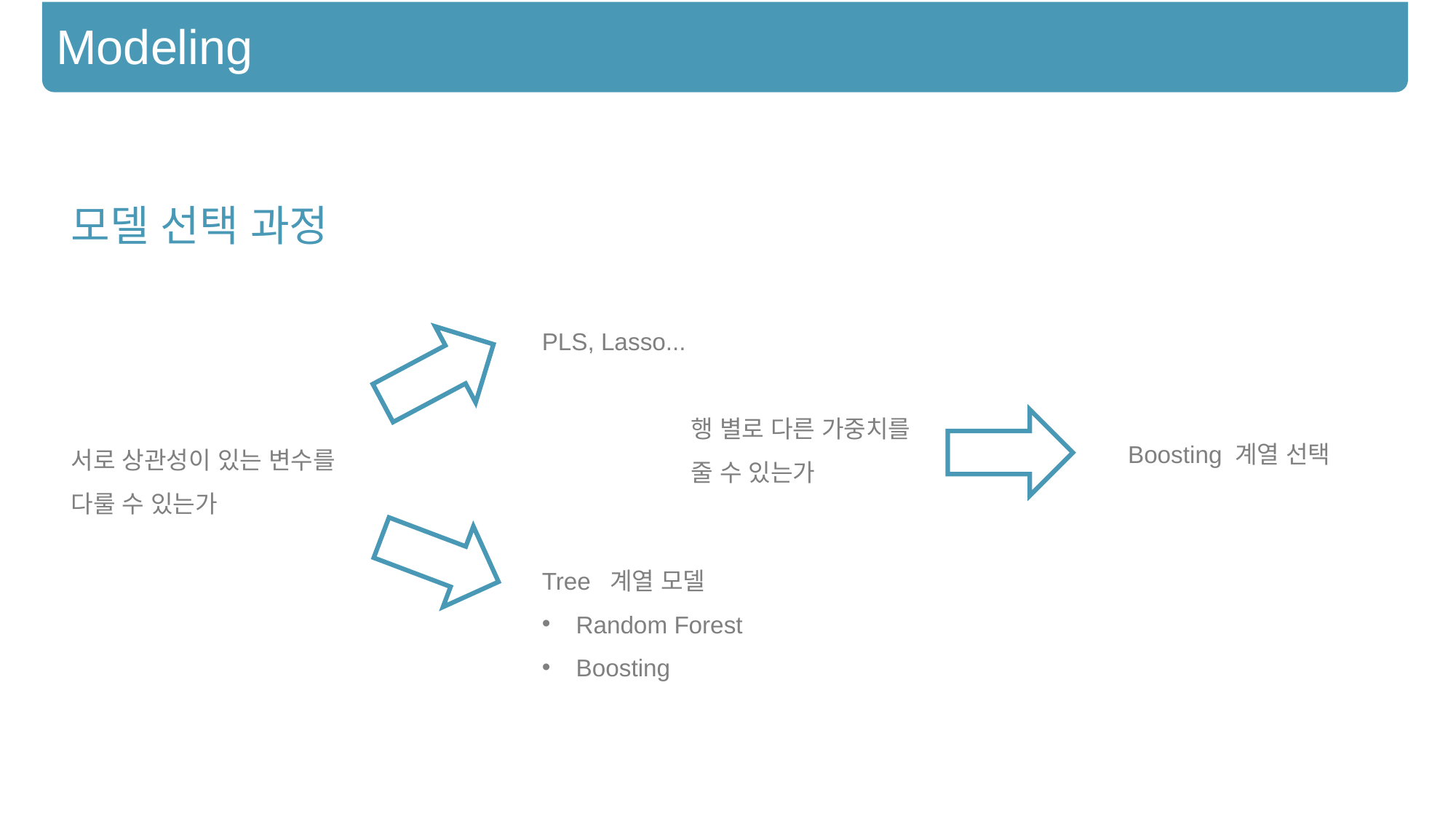

Modeling
모델 선택 과정
PLS, Lasso...

행 별로 다른 가중치를
줄 수 있는가

Boosting 계열 선택
서로 상관성이 있는 변수를
다룰 수 있는가

Tree  계열 모델
Random Forest
Boosting